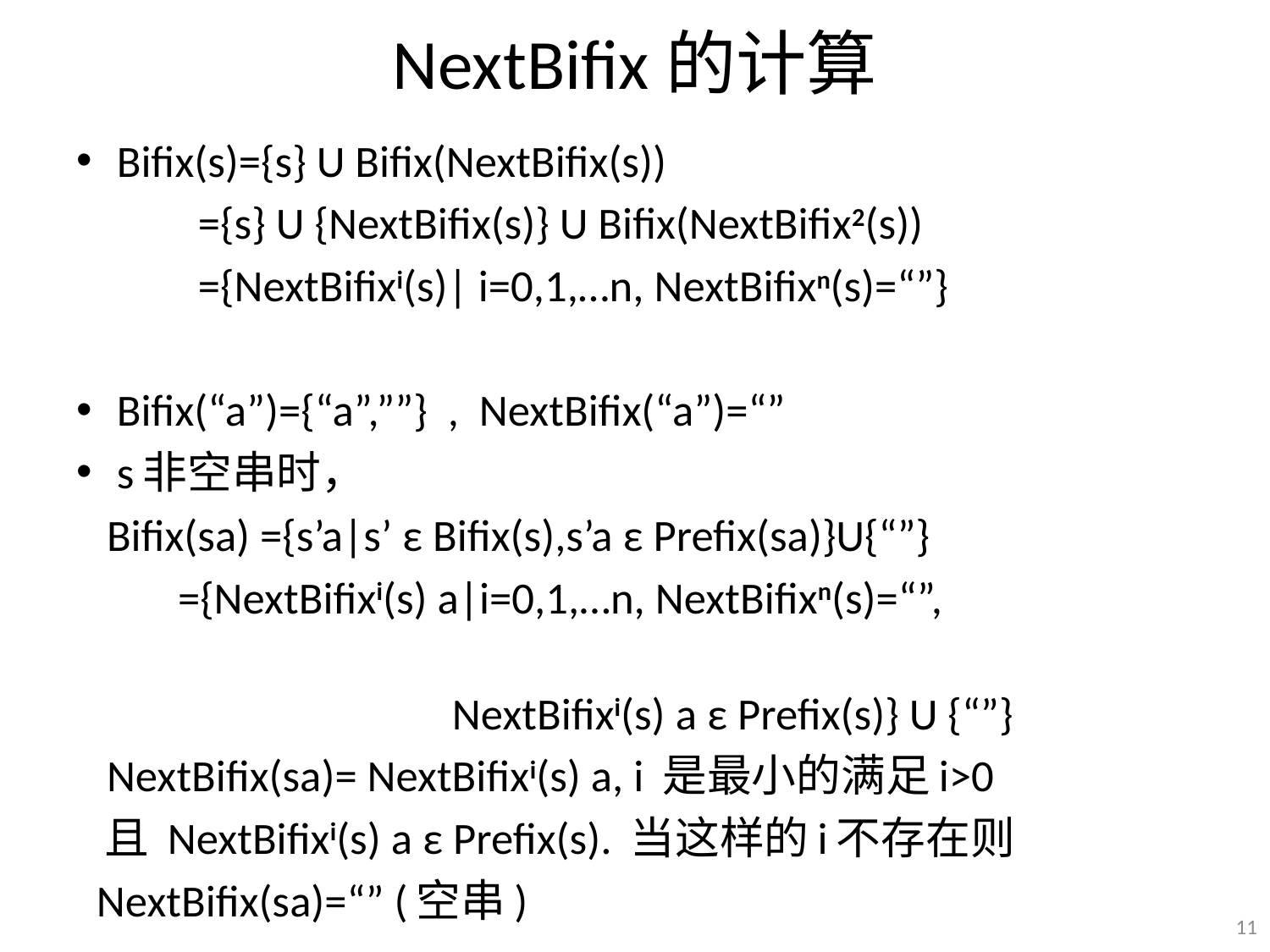

# NextBifix的计算
Bifix(s)={s} U Bifix(NextBifix(s))
            ={s} U {NextBifix(s)} U Bifix(NextBifix2(s))
            ={NextBifixi(s)| i=0,1,…n, NextBifixn(s)=“”}

Bifix(“a”)={“a”,””}  ,  NextBifix(“a”)=“”
s非空串时，
   Bifix(sa) ={s’a|s’ ε Bifix(s),s’a ε Prefix(sa)}U{“”}
          ={NextBifixi(s) a|i=0,1,…n, NextBifixn(s)=“”,
                                     NextBifixi(s) a ε Prefix(s)} U {“”}
   NextBifix(sa)= NextBifixi(s) a, i 是最小的满足i>0
  且 NextBifixi(s) a ε Prefix(s). 当这样的i不存在则
  NextBifix(sa)=“” (空串)

11